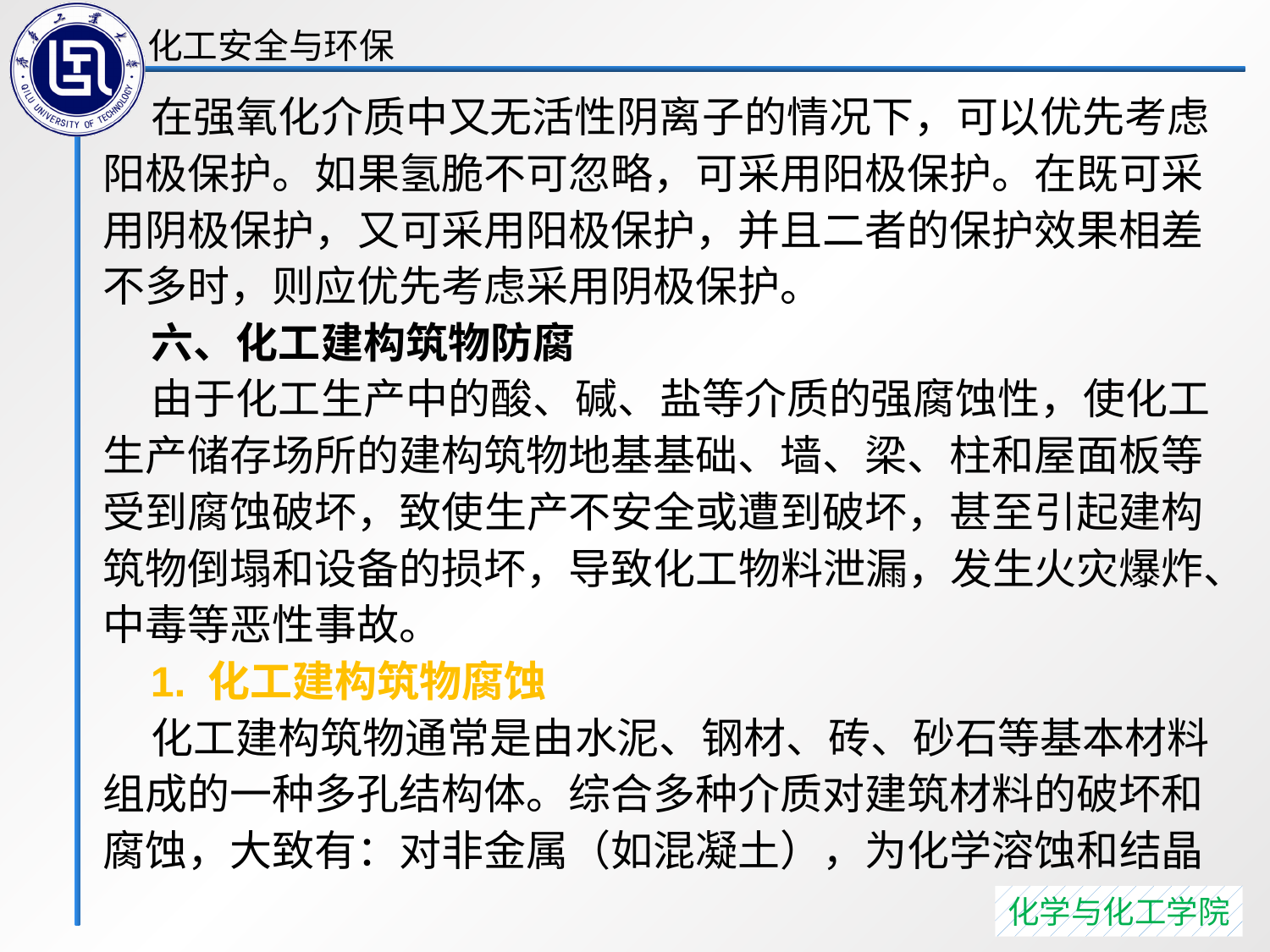

在强氧化介质中又无活性阴离子的情况下，可以优先考虑阳极保护。如果氢脆不可忽略，可采用阳极保护。在既可采用阴极保护，又可采用阳极保护，并且二者的保护效果相差不多时，则应优先考虑采用阴极保护。
    六、化工建构筑物防腐
    由于化工生产中的酸、碱、盐等介质的强腐蚀性，使化工生产储存场所的建构筑物地基基础、墙、梁、柱和屋面板等受到腐蚀破坏，致使生产不安全或遭到破坏，甚至引起建构筑物倒塌和设备的损坏，导致化工物料泄漏，发生火灾爆炸、中毒等恶性事故。
    1. 化工建构筑物腐蚀
    化工建构筑物通常是由水泥、钢材、砖、砂石等基本材料组成的一种多孔结构体。综合多种介质对建筑材料的破坏和腐蚀，大致有：对非金属（如混凝土），为化学溶蚀和结晶